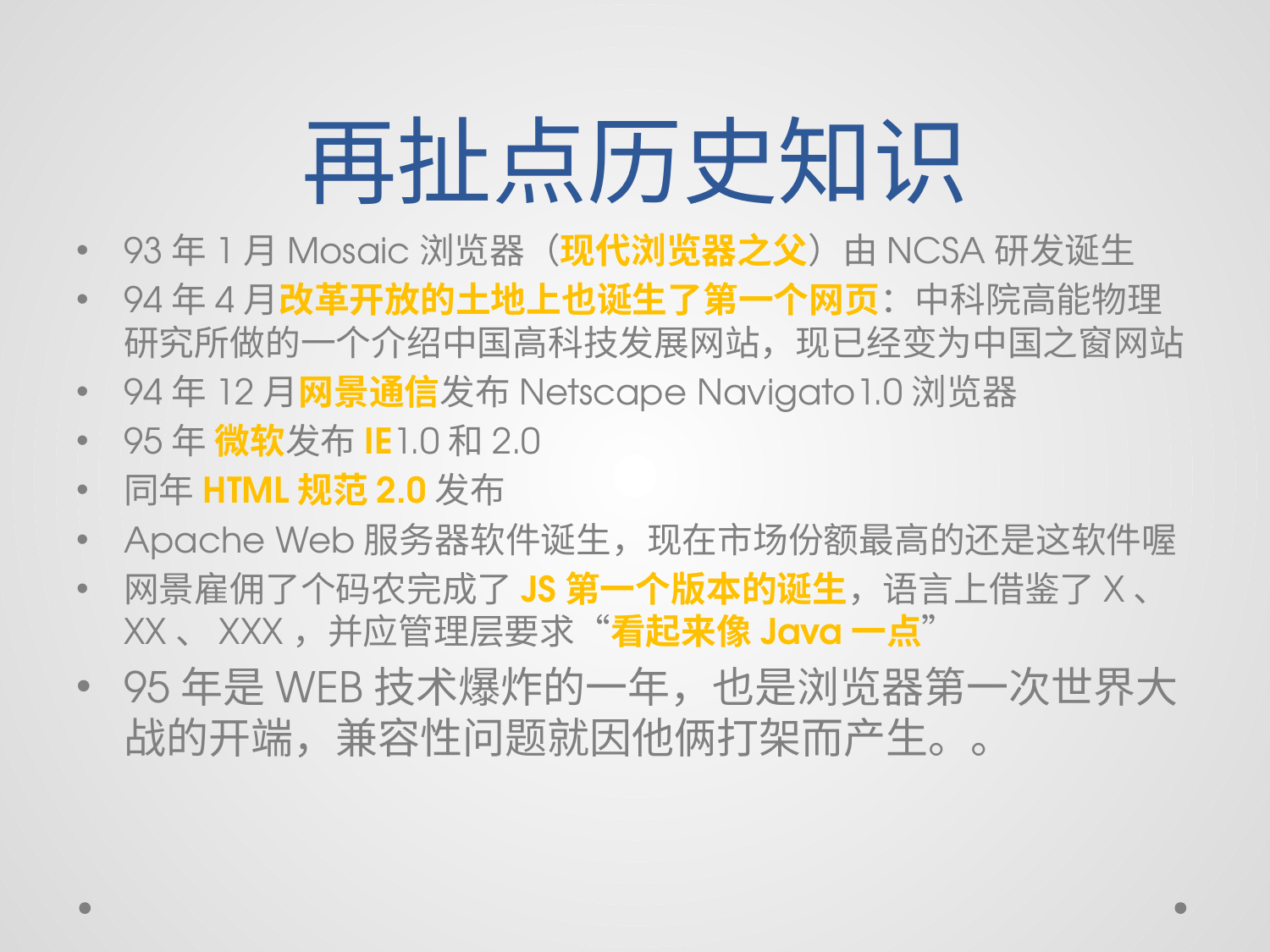

# 再扯点历史知识
93年1月Mosaic浏览器（现代浏览器之父）由NCSA研发诞生
94年4月改革开放的土地上也诞生了第一个网页：中科院高能物理研究所做的一个介绍中国高科技发展网站，现已经变为中国之窗网站
94年12月网景通信发布Netscape Navigato1.0浏览器
95年 微软发布IE1.0和2.0
同年HTML规范2.0发布
Apache Web服务器软件诞生，现在市场份额最高的还是这软件喔
网景雇佣了个码农完成了JS第一个版本的诞生，语言上借鉴了X、XX、XXX，并应管理层要求“看起来像Java一点”
95年是WEB技术爆炸的一年，也是浏览器第一次世界大战的开端，兼容性问题就因他俩打架而产生。。